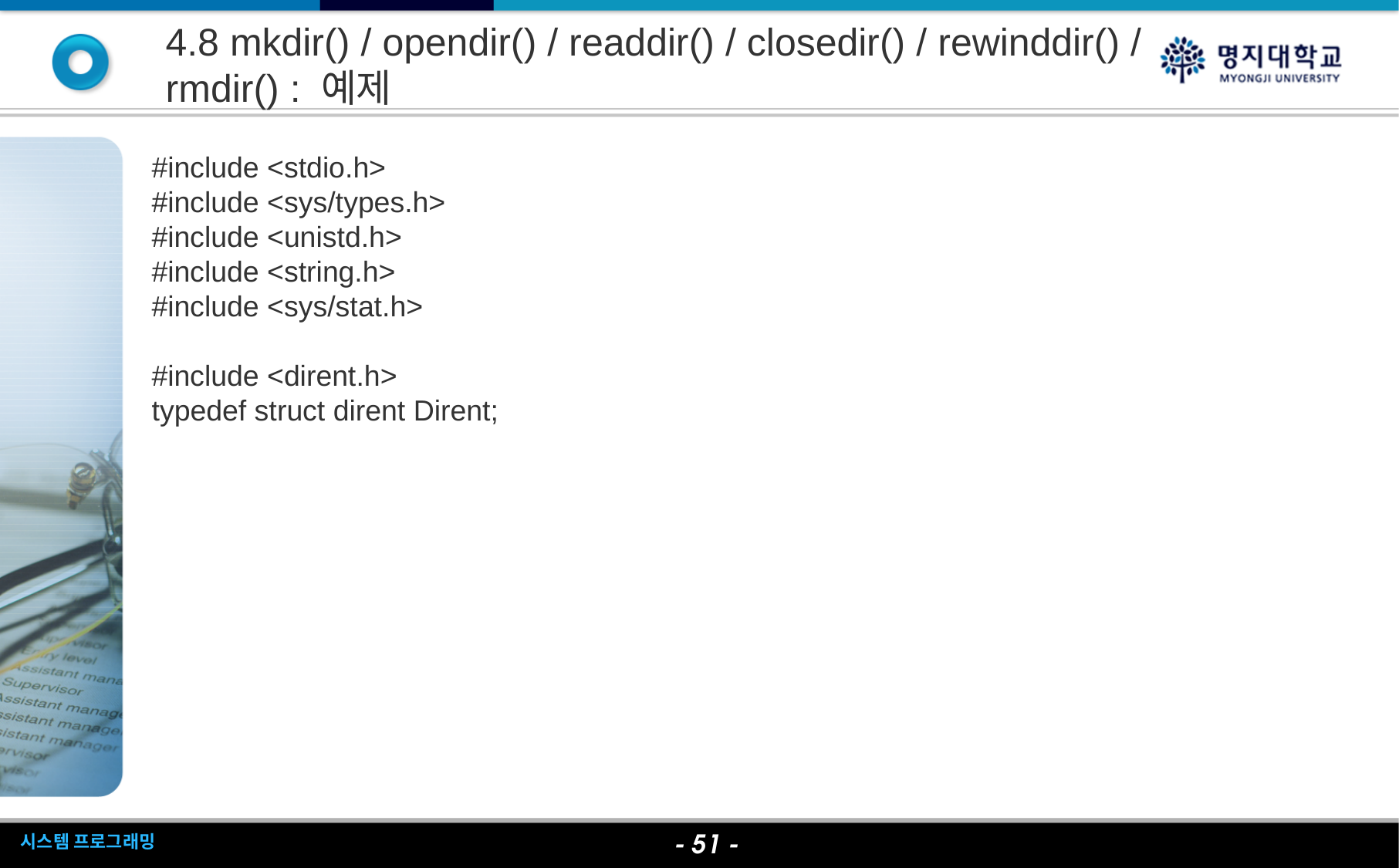

4.8 mkdir() / opendir() / readdir() / closedir() / rewinddir() / rmdir() : 예제
#include <stdio.h>
#include <sys/types.h>
#include <unistd.h>
#include <string.h>
#include <sys/stat.h>

#include <dirent.h>
typedef struct dirent Dirent;
- 51 -